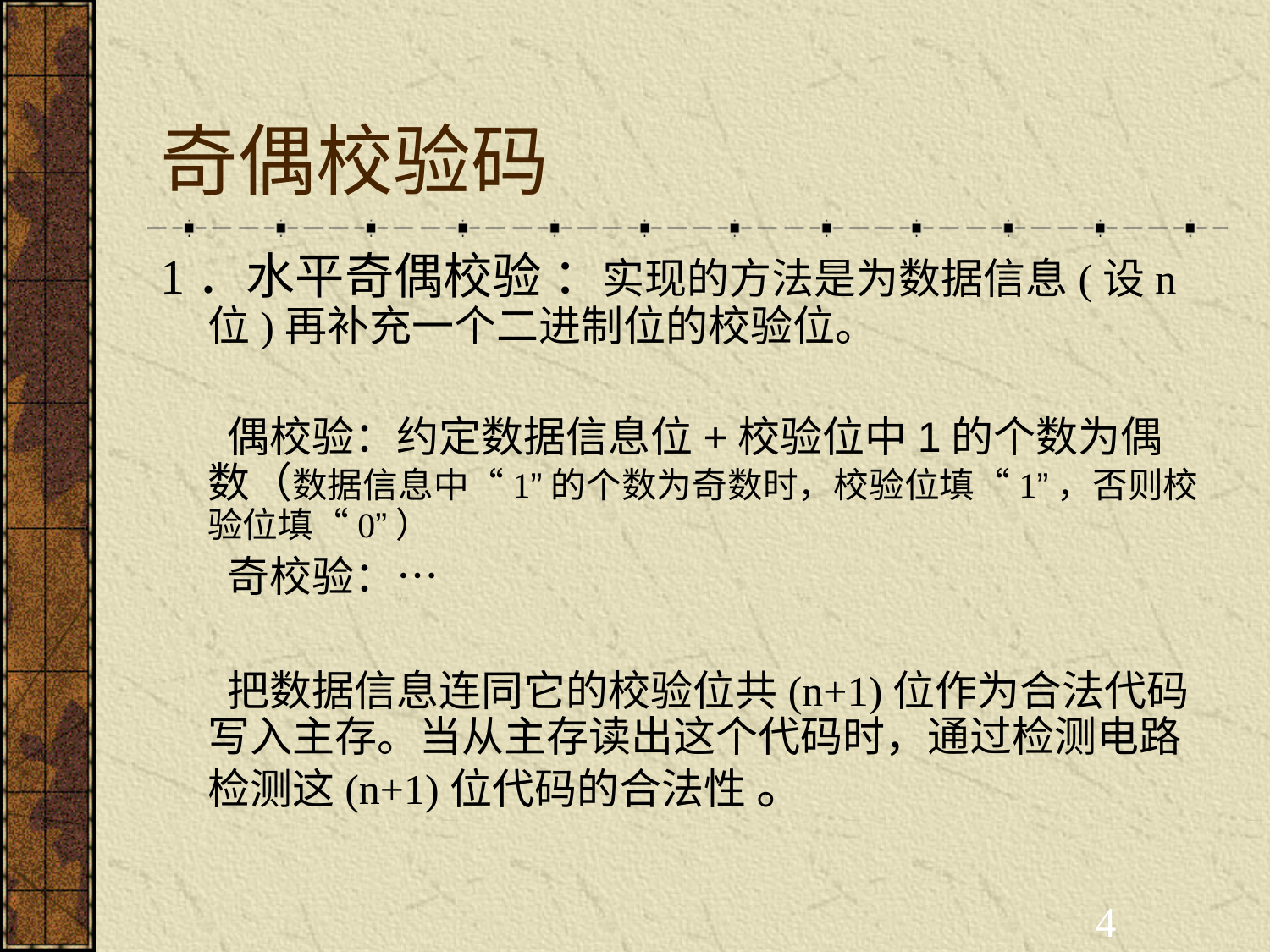

# 奇偶校验码
1．水平奇偶校验 ：实现的方法是为数据信息(设n位)再补充一个二进制位的校验位。

      偶校验：约定数据信息位+校验位中1的个数为偶数（数据信息中“1”的个数为奇数时，校验位填“1”，否则校验位填“0”）
      奇校验：…

      把数据信息连同它的校验位共(n+1)位作为合法代码写入主存。当从主存读出这个代码时，通过检测电路检测这(n+1)位代码的合法性 。
4